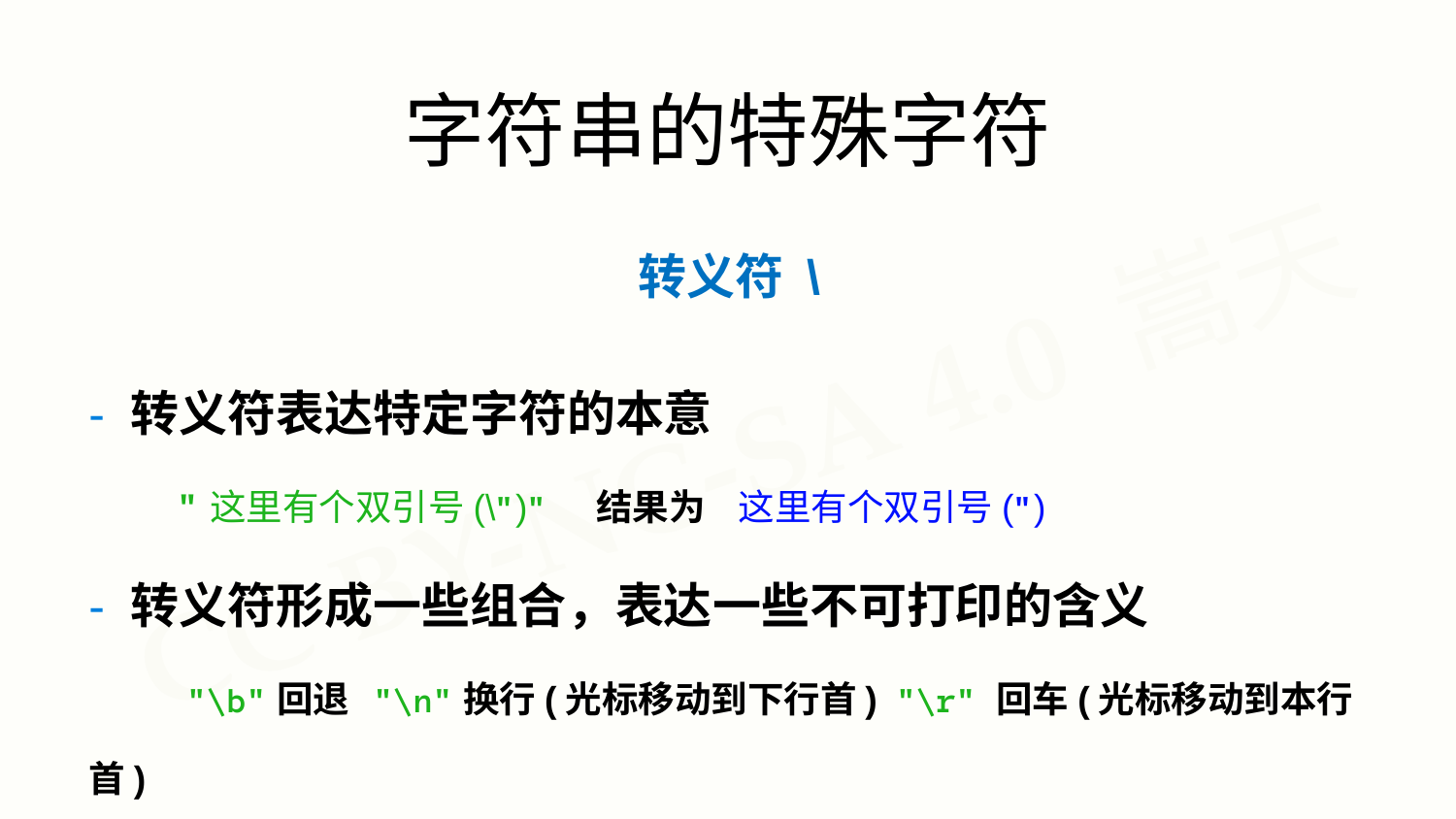

字符串的特殊字符
转义符 \
- 转义符表达特定字符的本意
        "这里有个双引号(\")"  结果为    这里有个双引号(")
- 转义符形成一些组合，表达一些不可打印的含义
     "\b"回退  "\n"换行(光标移动到下行首)  "\r" 回车(光标移动到本行首)